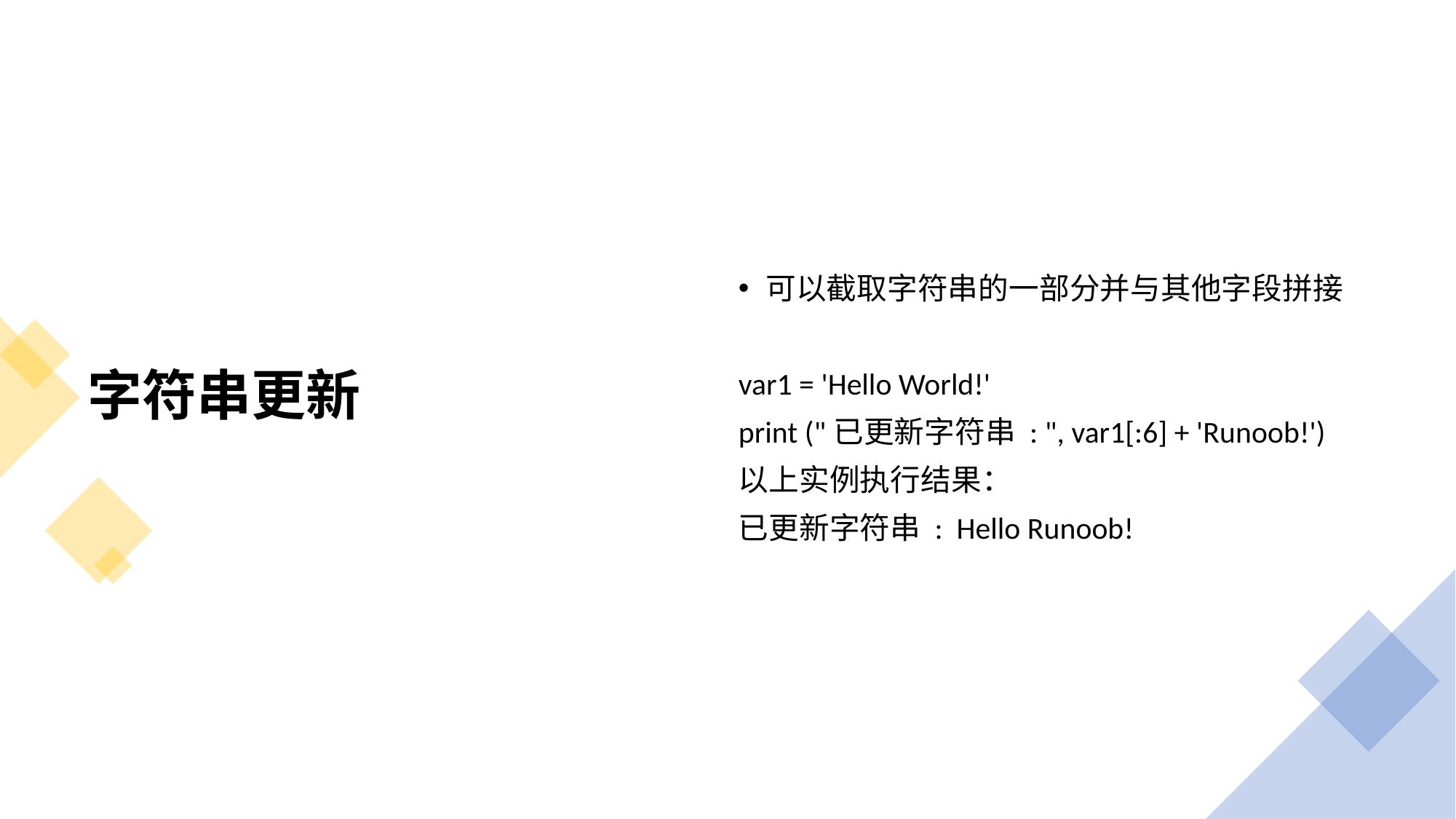

# 字符串更新
可以截取字符串的一部分并与其他字段拼接

var1 = 'Hello World!'
print ("已更新字符串 : ", var1[:6] + 'Runoob!')
以上实例执行结果：
已更新字符串 :  Hello Runoob!